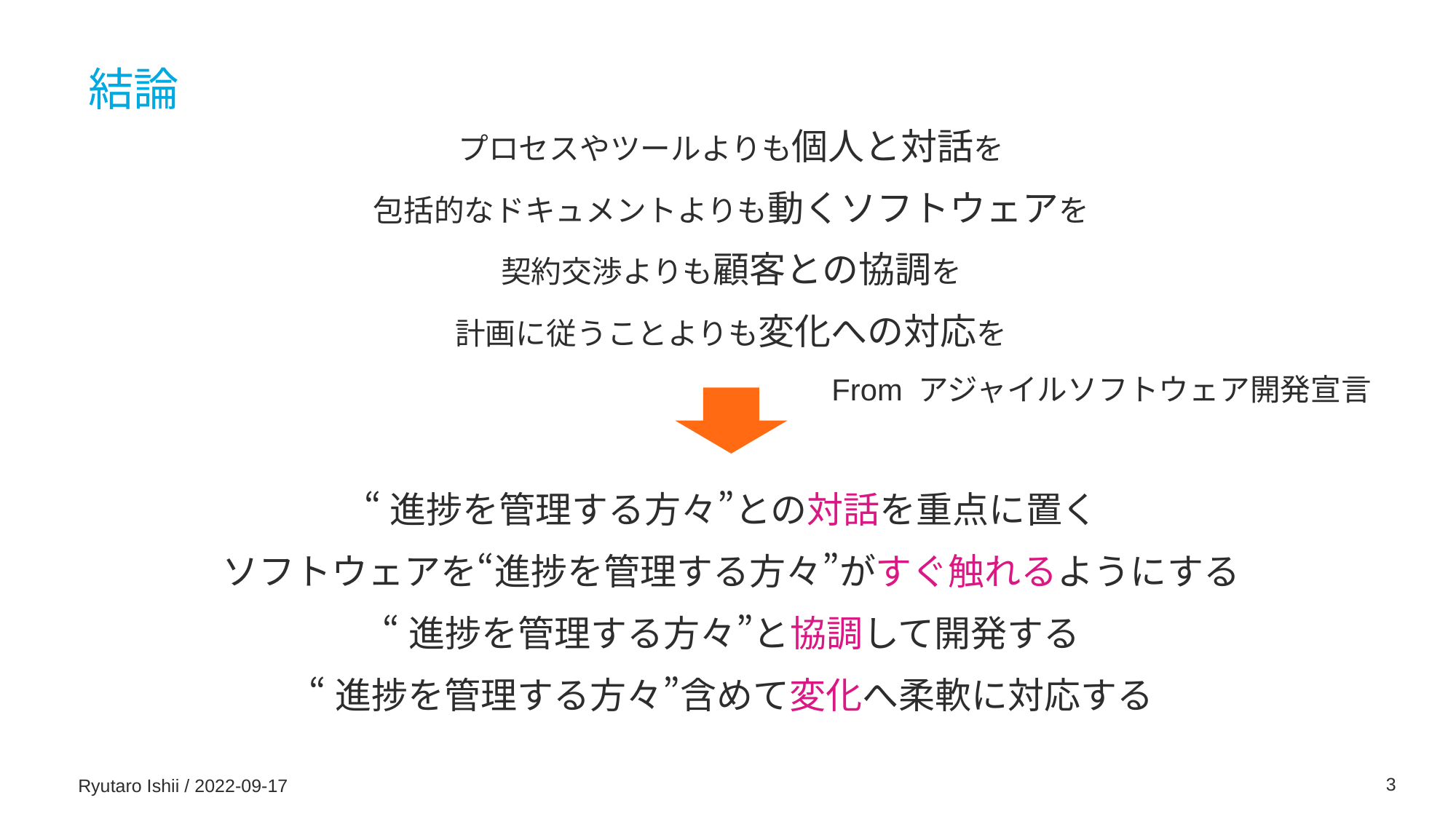

# 結論
プロセスやツールよりも個人と対話を
包括的なドキュメントよりも動くソフトウェアを
契約交渉よりも顧客との協調を
計画に従うことよりも変化への対応を
From アジャイルソフトウェア開発宣言

“進捗を管理する方々”との対話を重点に置く
ソフトウェアを“進捗を管理する方々”がすぐ触れるようにする
“進捗を管理する方々”と協調して開発する
“進捗を管理する方々”含めて変化へ柔軟に対応する